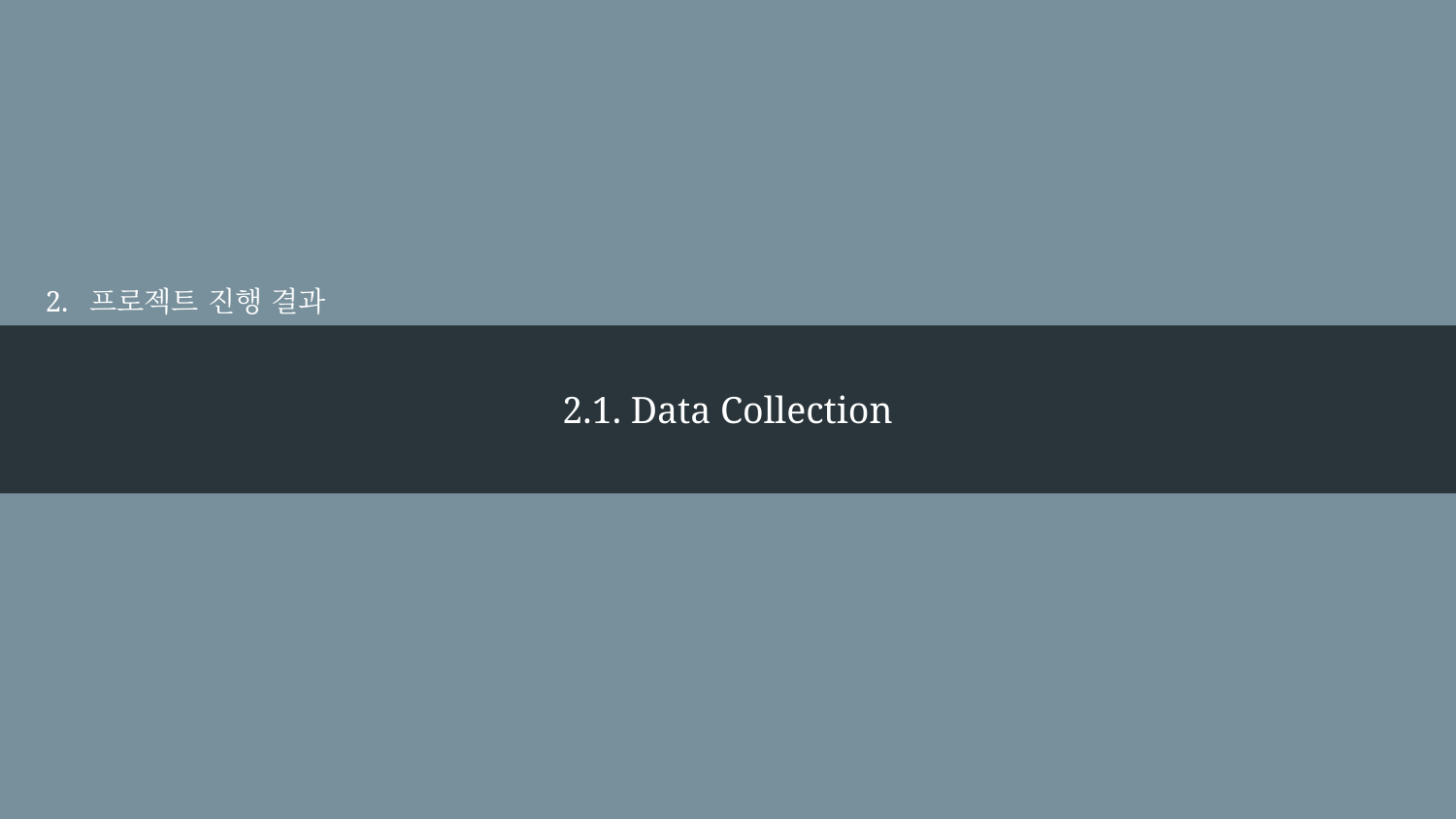

2.  프로젝트 진행 결과
2.1. Data Collection